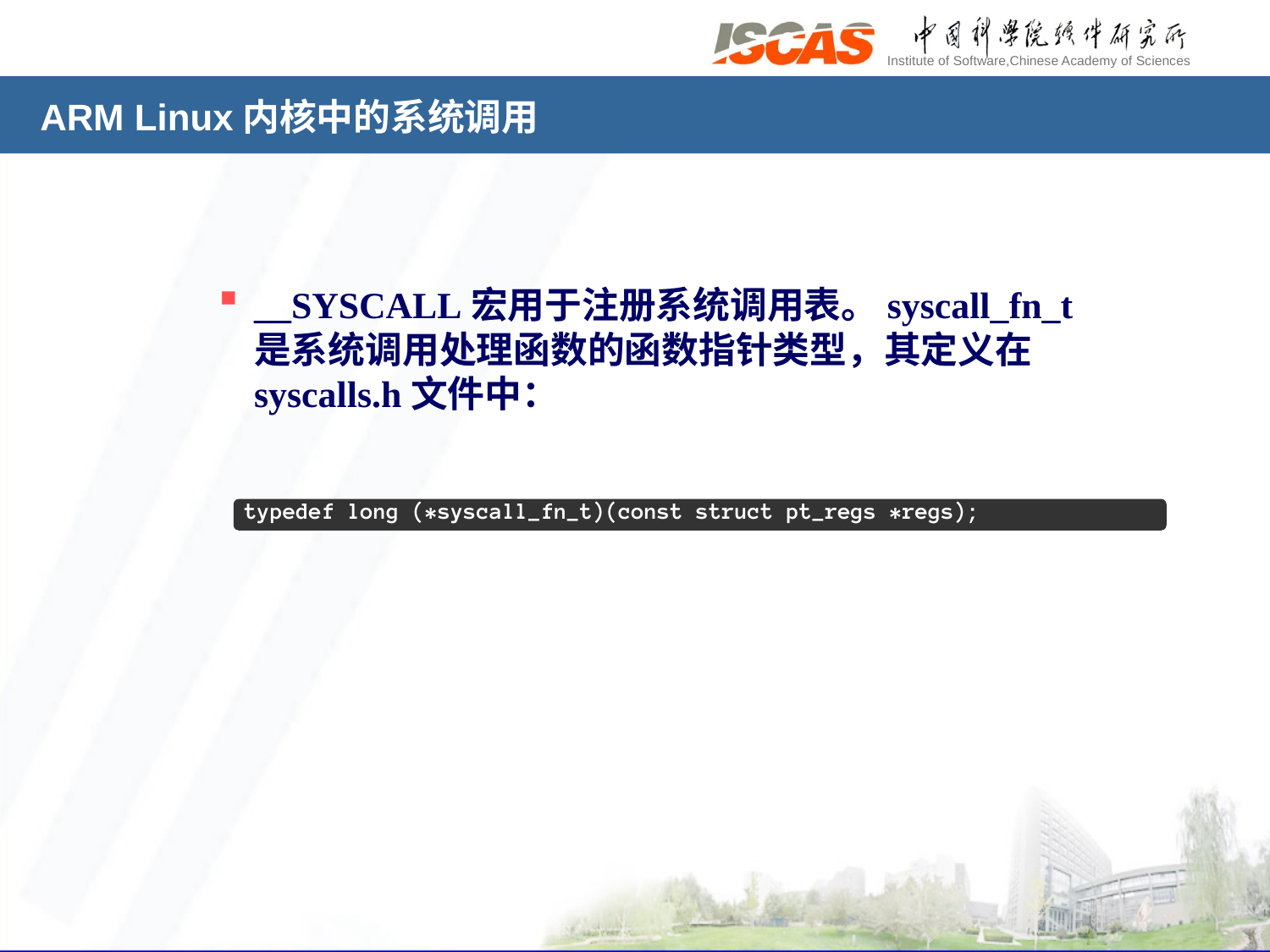

# ARM Linux内核中的系统调用
__SYSCALL宏用于注册系统调用表。syscall_fn_t是系统调用处理函数的函数指针类型，其定义在syscalls.h文件中：

typedef long (*syscall_fn_t)(const struct pt_regs *regs);